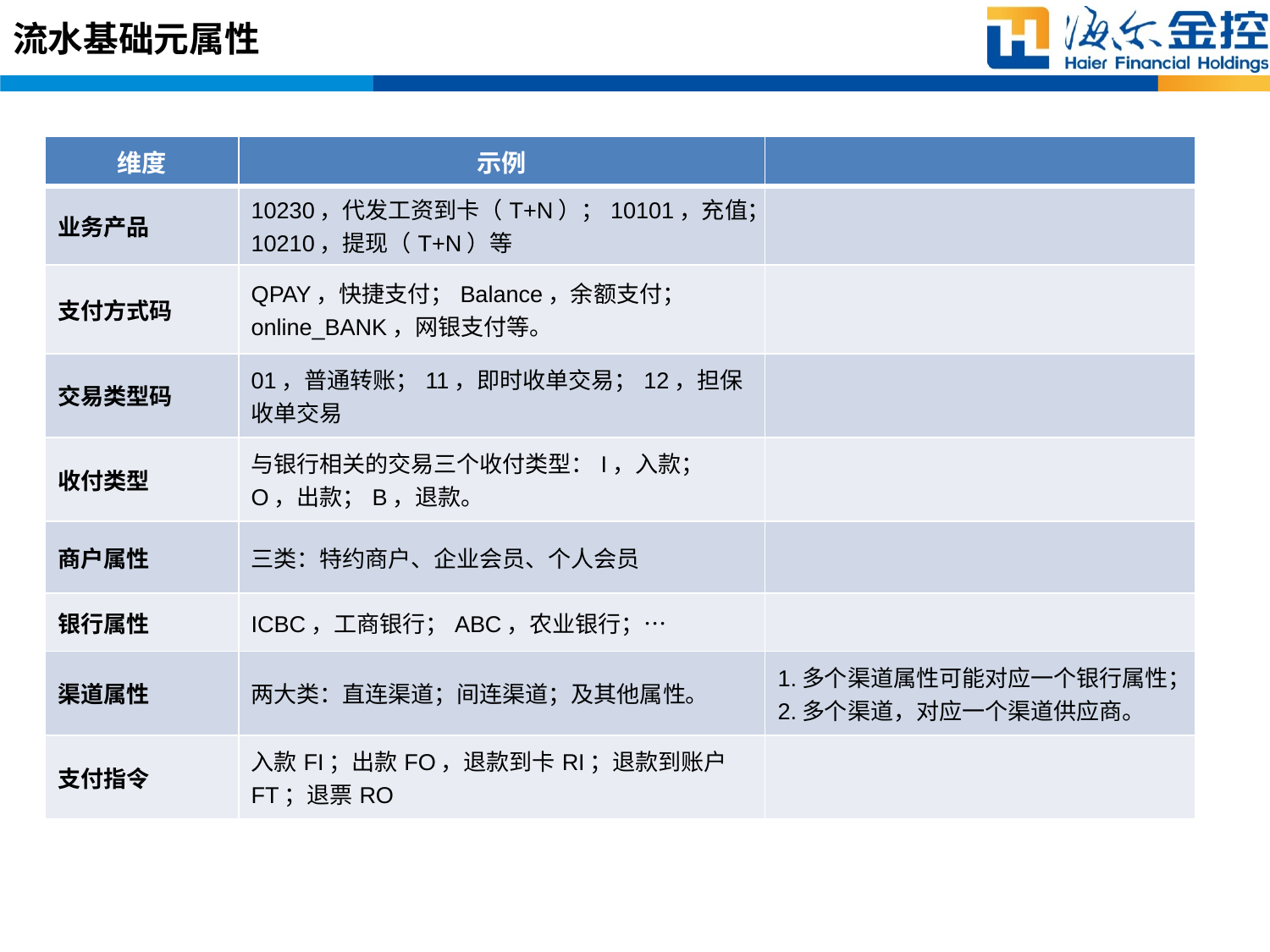

# 流水基础元属性
| 维度 | 示例 |  |
| --- | --- | --- |
| 业务产品 | 10230，代发工资到卡（T+N）；10101，充值；10210，提现（T+N）等 |  |
| 支付方式码 | QPAY，快捷支付；Balance，余额支付；online\_BANK，网银支付等。 |  |
| 交易类型码 | 01，普通转账；11，即时收单交易；12，担保收单交易 |  |
| 收付类型 | 与银行相关的交易三个收付类型：I，入款；O，出款；B，退款。 |  |
| 商户属性 | 三类：特约商户、企业会员、个人会员 |  |
| 银行属性 | ICBC，工商银行；ABC，农业银行；… |  |
| 渠道属性 | 两大类：直连渠道；间连渠道；及其他属性。 | 1.多个渠道属性可能对应一个银行属性； 2.多个渠道，对应一个渠道供应商。 |
| 支付指令 | 入款FI；出款FO，退款到卡RI；退款到账户FT；退票RO |  |